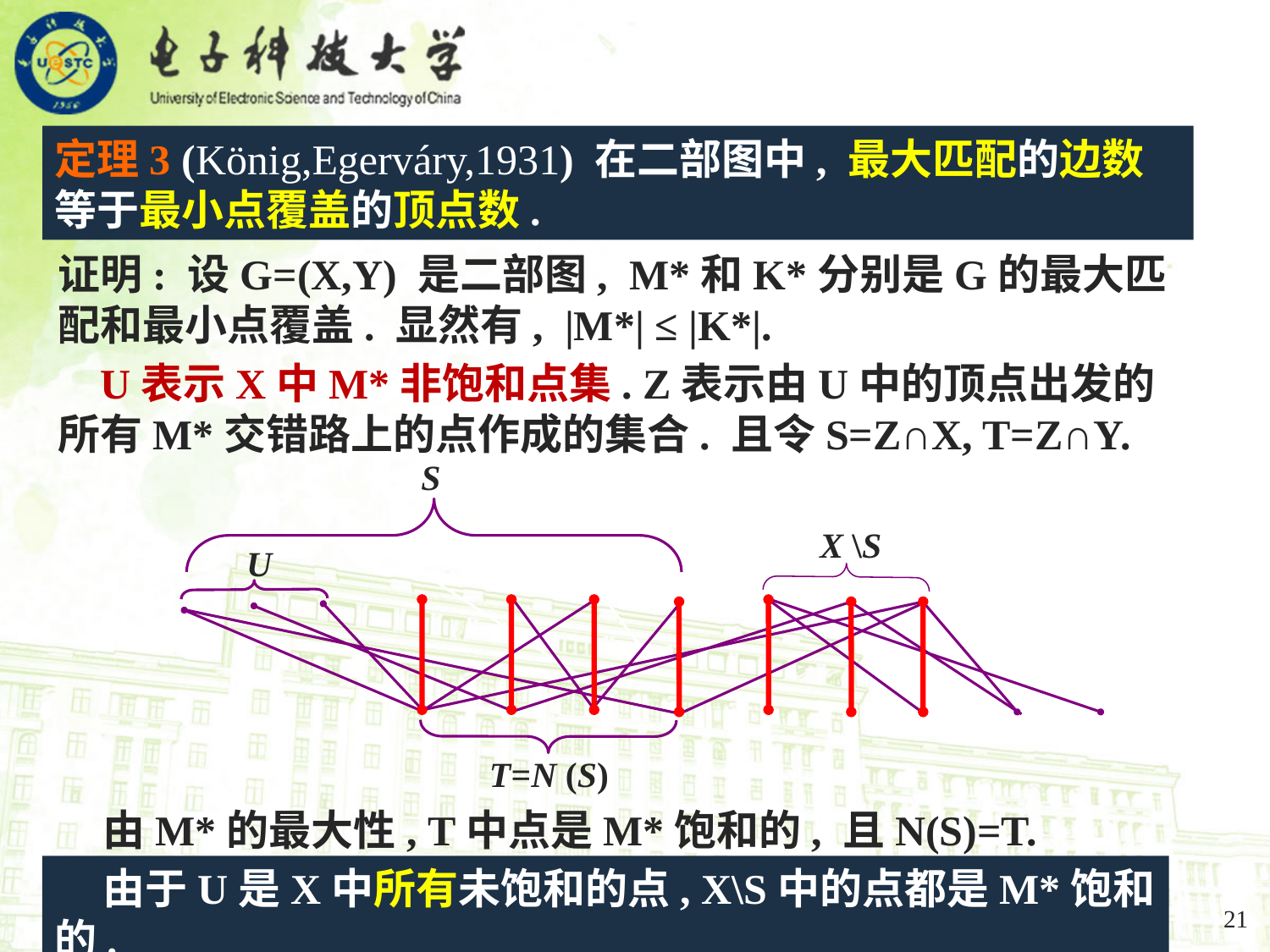

定理3 (König,Egerváry,1931) 在二部图中, 最大匹配的边数等于最小点覆盖的顶点数.
证明: 设G=(X,Y) 是二部图,  M*和K*分别是G的最大匹配和最小点覆盖. 显然有,  |M*| ≤ |K*|.
    U表示X中M*非饱和点集. Z表示由U中的顶点出发的所有M*交错路上的点作成的集合. 且令S=Z∩X, T=Z∩Y.

S

X \S

U

T=N (S)

    由M*的最大性, T中点是M*饱和的, 且N(S)=T.
    由于U是X中所有未饱和的点, X\S中的点都是M*饱和的.
21